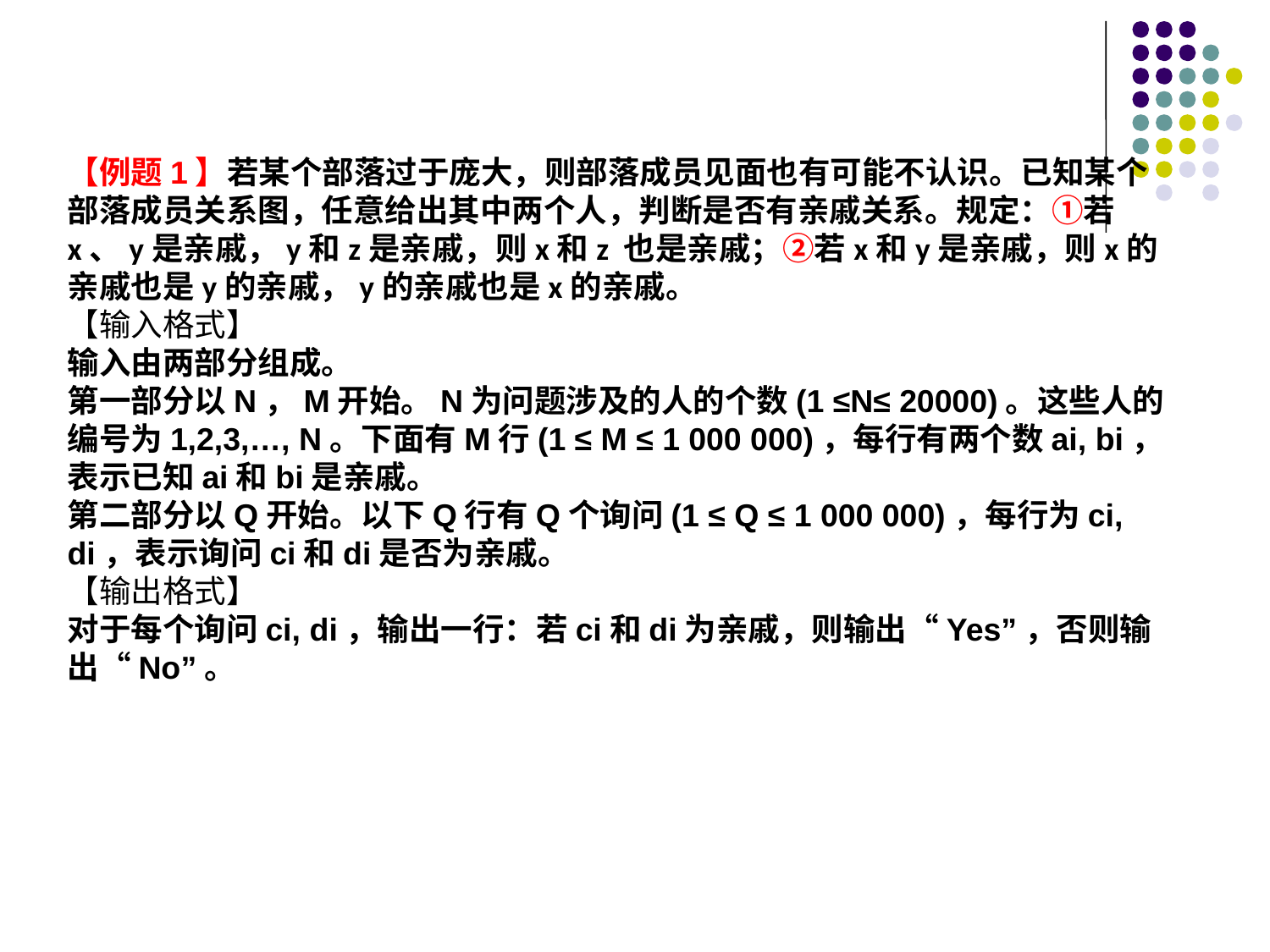

【例题1】若某个部落过于庞大，则部落成员见面也有可能不认识。已知某个部落成员关系图，任意给出其中两个人，判断是否有亲戚关系。规定：①若x、y是亲戚，y和z是亲戚，则x和z 也是亲戚；②若x和y是亲戚，则x的亲戚也是y的亲戚，y的亲戚也是x的亲戚。
【输入格式】
输入由两部分组成。
第一部分以N，M开始。N为问题涉及的人的个数(1 ≤N≤ 20000)。这些人的编号为1,2,3,…, N。下面有M行(1 ≤ M ≤ 1 000 000)，每行有两个数ai, bi，表示已知ai和bi是亲戚。
第二部分以Q开始。以下Q行有Q个询问(1 ≤ Q ≤ 1 000 000)，每行为ci, di，表示询问ci和di是否为亲戚。
【输出格式】
对于每个询问ci, di，输出一行：若ci和di为亲戚，则输出“Yes”，否则输出“No”。